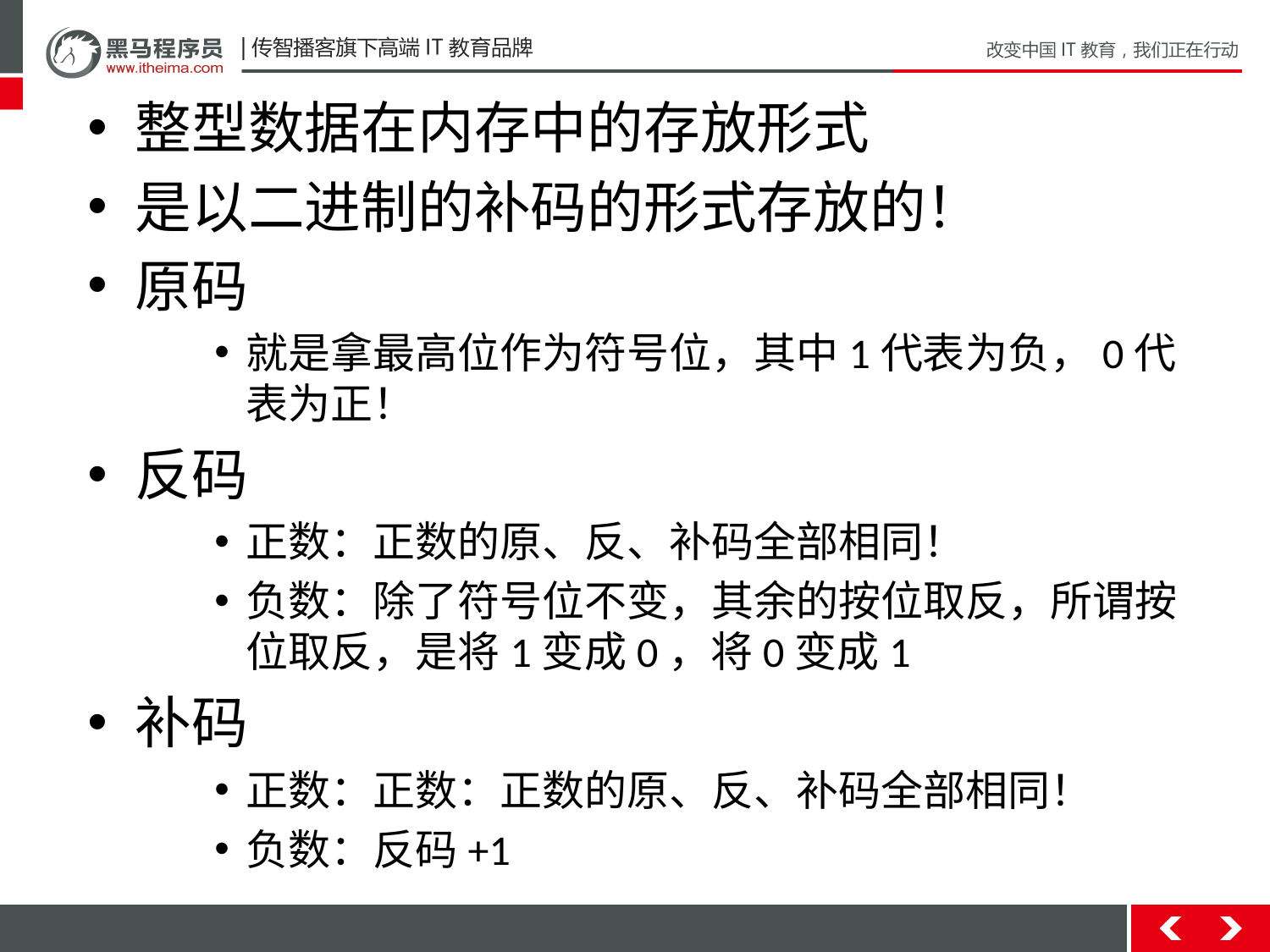

整型数据在内存中的存放形式
是以二进制的补码的形式存放的！
原码
就是拿最高位作为符号位，其中1代表为负，0代表为正！
反码
正数：正数的原、反、补码全部相同！
负数：除了符号位不变，其余的按位取反，所谓按位取反，是将1变成0，将0变成1
补码
正数：正数：正数的原、反、补码全部相同！
负数：反码+1